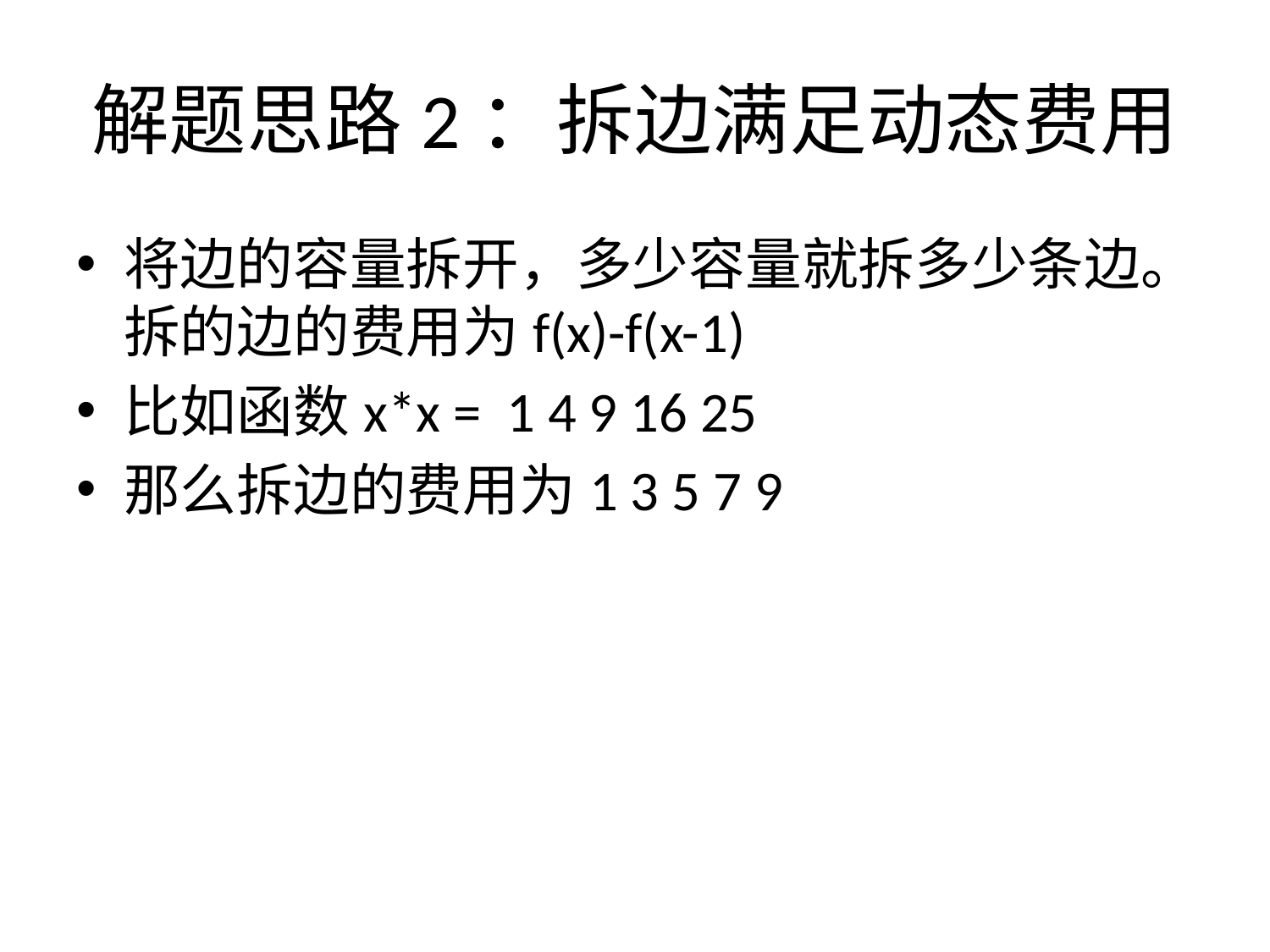

# 解题思路2：拆边满足动态费用
将边的容量拆开，多少容量就拆多少条边。拆的边的费用为f(x)-f(x-1)
比如函数x*x =  1 4 9 16 25
那么拆边的费用为1 3 5 7 9